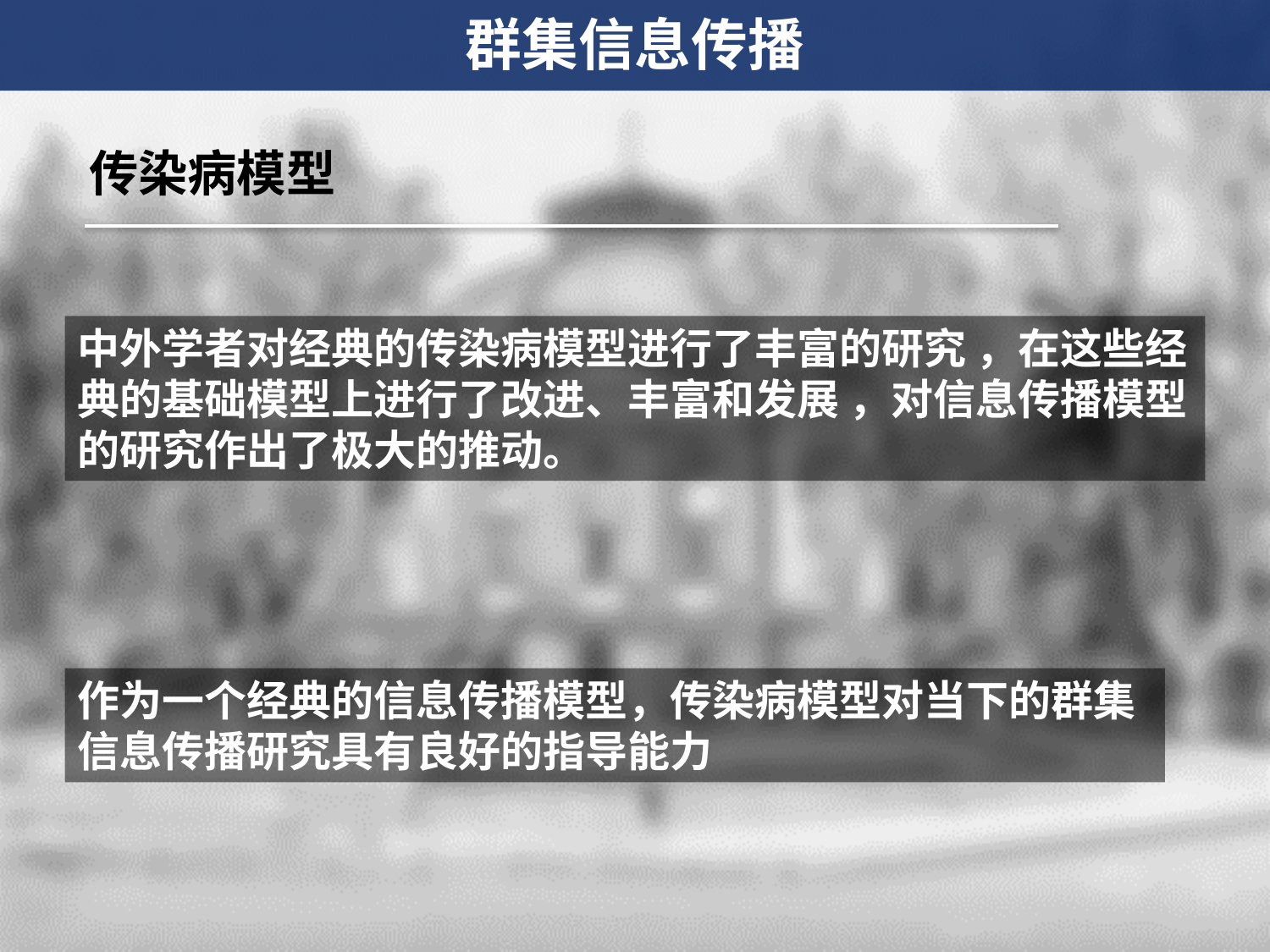

群集信息传播
传染病模型
中外学者对经典的传染病模型进行了丰富的研究 ，在这些经典的基础模型上进行了改进、丰富和发展 ，对信息传播模型的研究作出了极大的推动。
作为一个经典的信息传播模型，传染病模型对当下的群集信息传播研究具有良好的指导能力